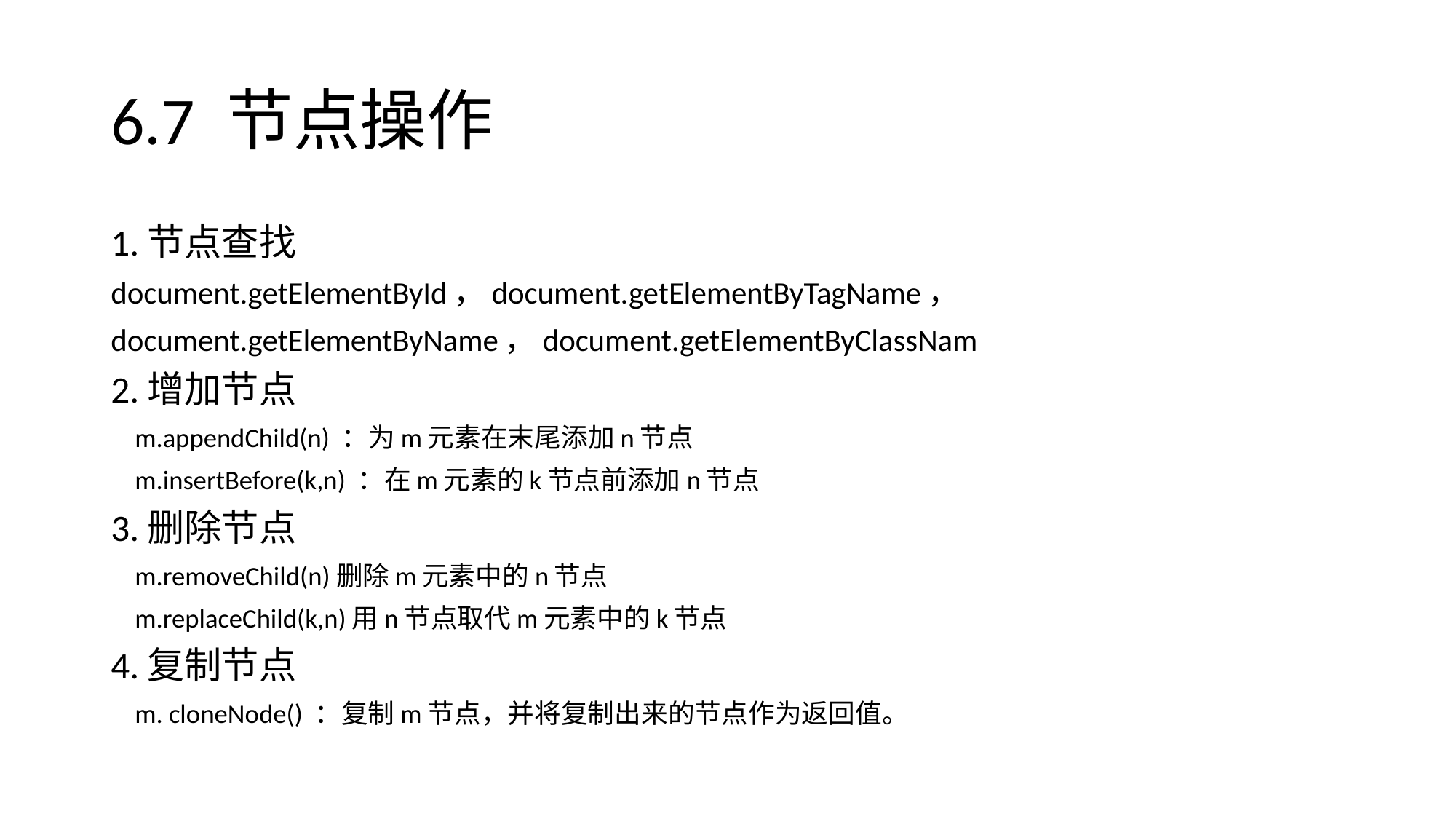

# 6.7 节点操作
1.节点查找
document.getElementById，document.getElementByTagName，
document.getElementByName，document.getElementByClassNam
2.增加节点
    m.appendChild(n) ：为m元素在末尾添加n节点
    m.insertBefore(k,n) ：在m元素的k节点前添加n节点
3.删除节点
    m.removeChild(n)删除m元素中的n节点
    m.replaceChild(k,n)用n节点取代m元素中的k节点
4.复制节点
    m. cloneNode() ：复制m节点，并将复制出来的节点作为返回值。